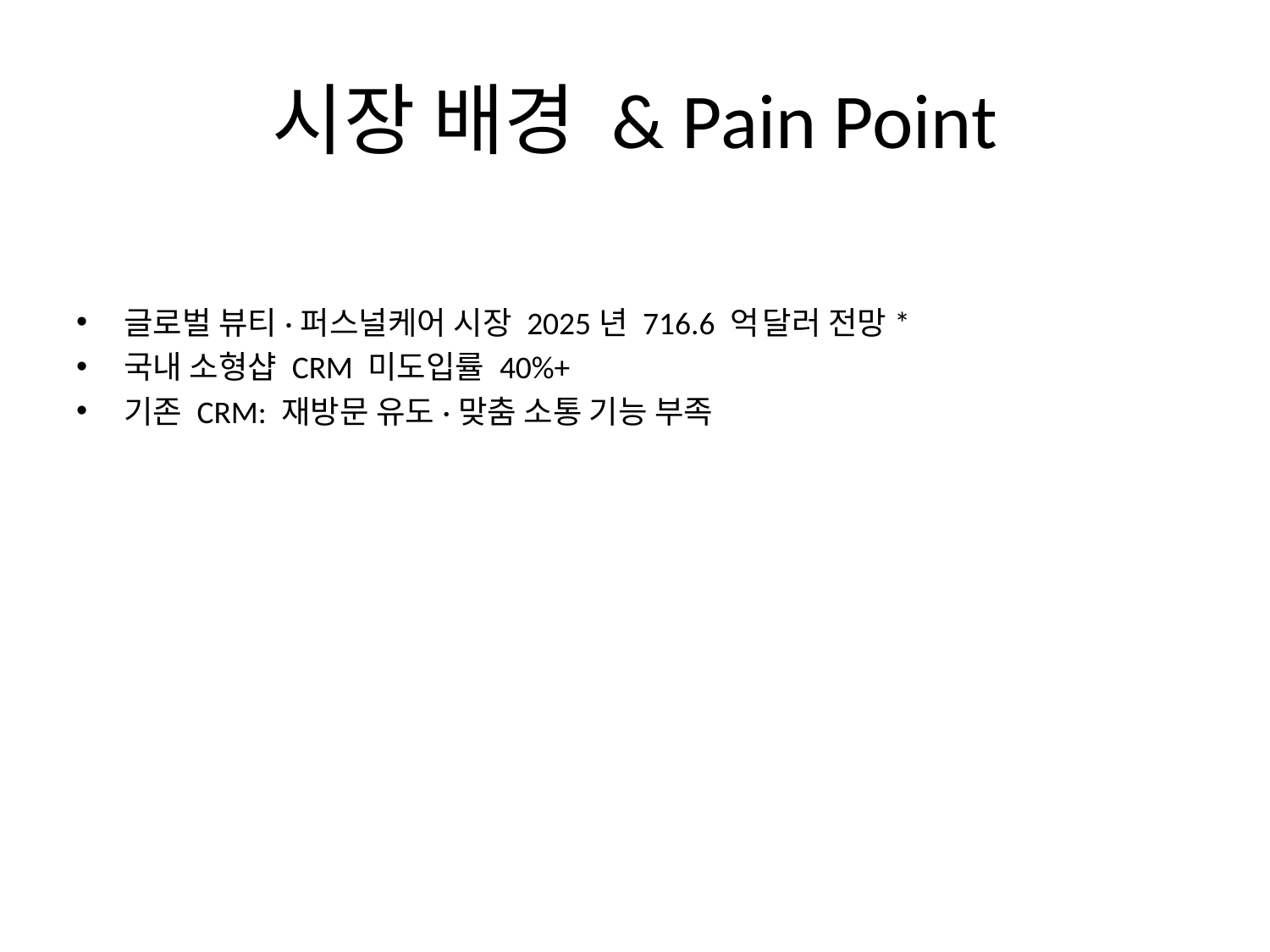

# 시장 배경 & Pain Point

글로벌 뷰티·퍼스널케어 시장 2025년 716.6 억 달러 전망*
국내 소형샵 CRM 미도입률 40%+
기존 CRM: 재방문 유도·맞춤 소통 기능 부족